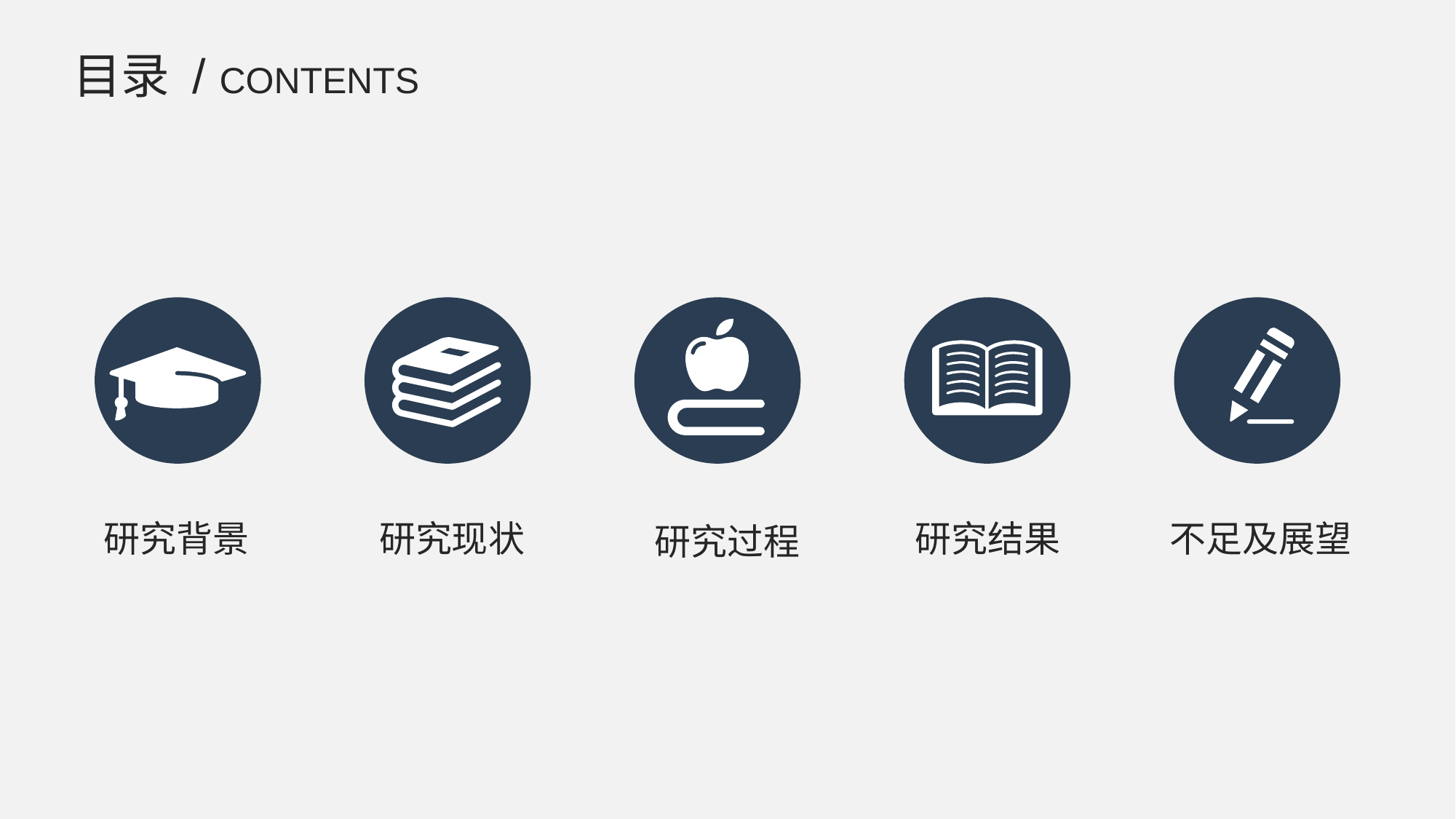

目录 / CONTENTS

研究现状
研究结果
不足及展望
研究背景
研究过程